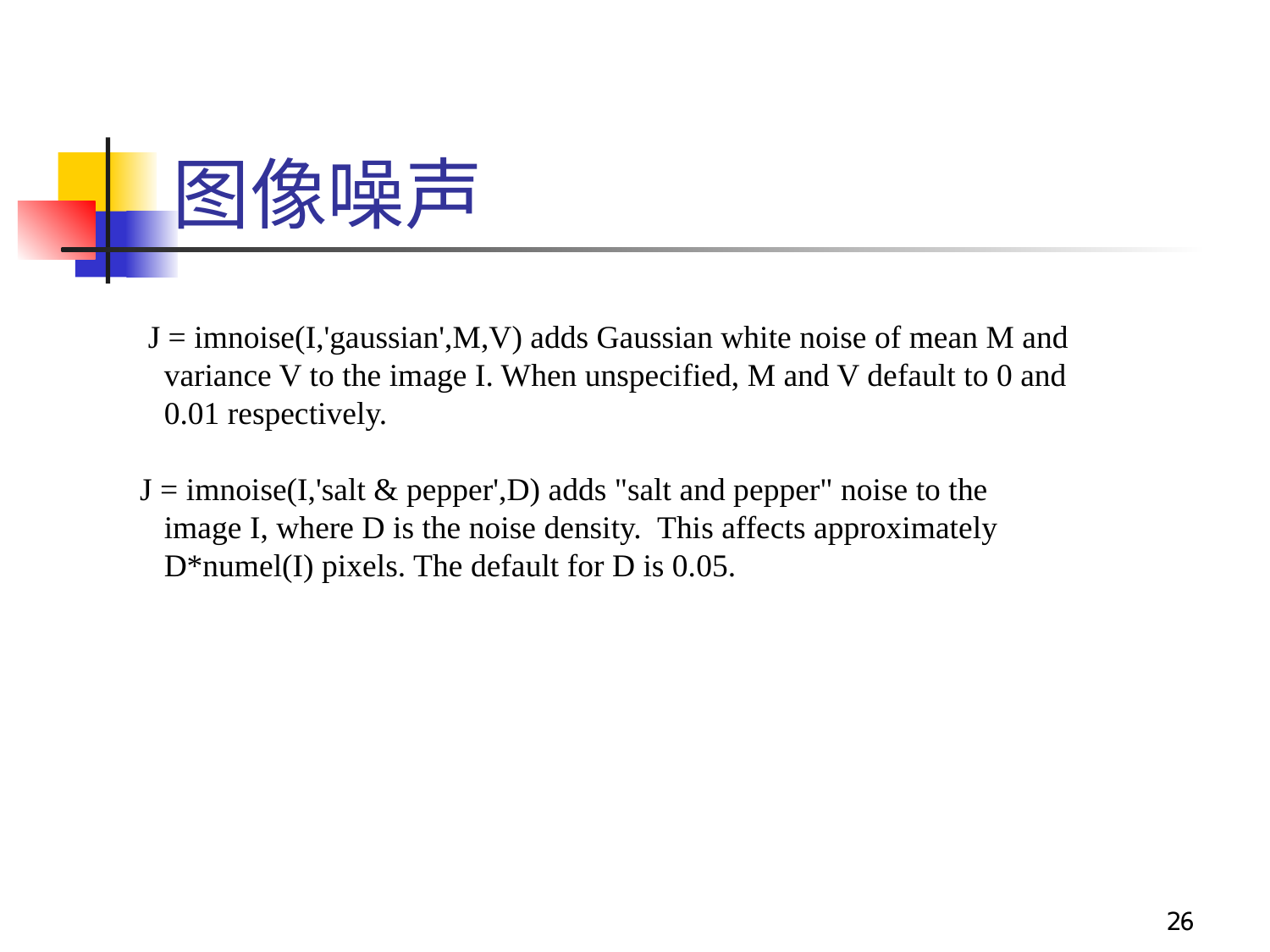

图像噪声
  J = imnoise(I,'gaussian',M,V) adds Gaussian white noise of mean M and
    variance V to the image I. When unspecified, M and V default to 0 and
    0.01 respectively.

 J = imnoise(I,'salt & pepper',D) adds "salt and pepper" noise to the
    image I, where D is the noise density.  This affects approximately
    D*numel(I) pixels. The default for D is 0.05.
26